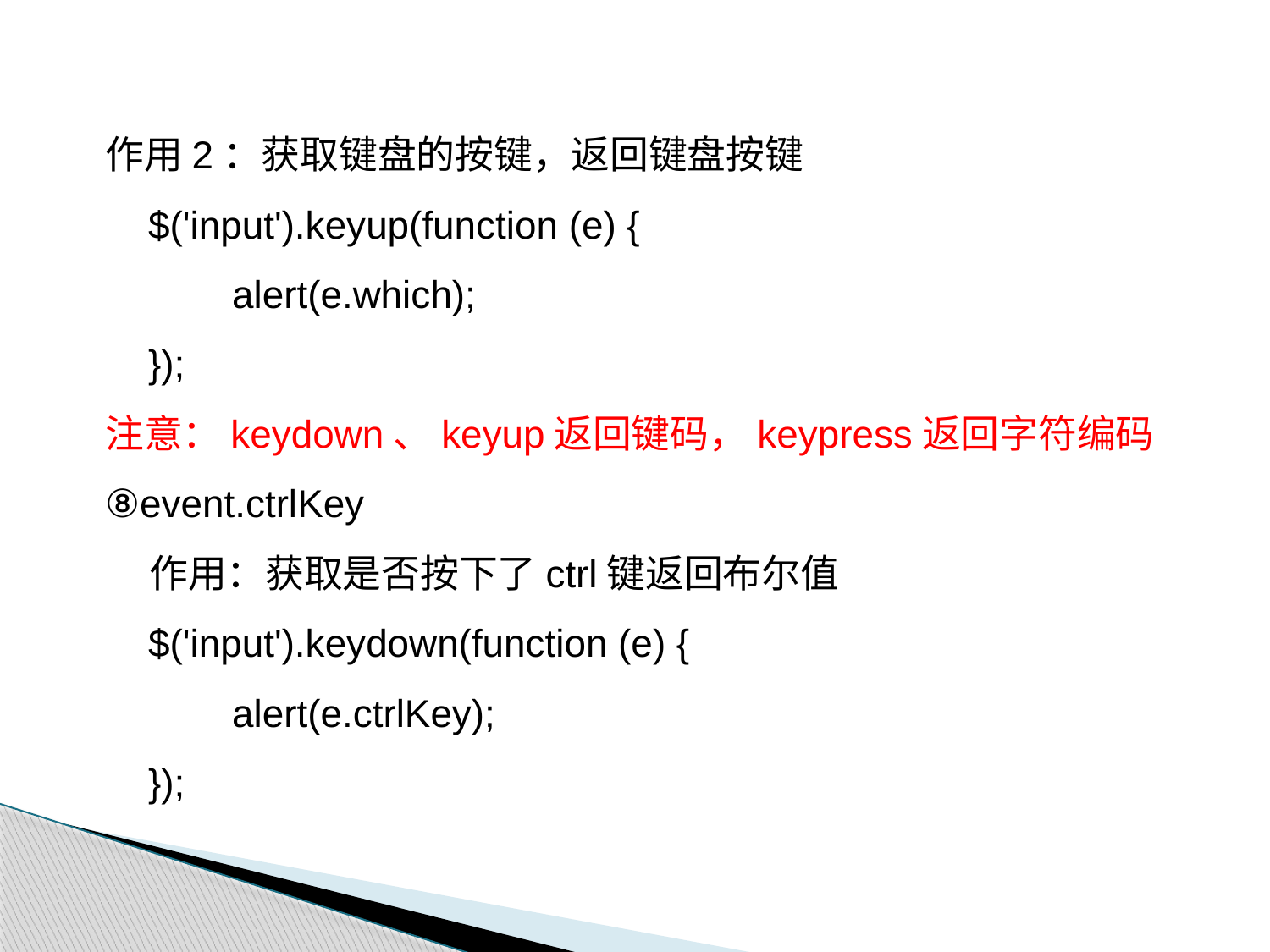

作用2：获取键盘的按键，返回键盘按键
    $('input').keyup(function (e) {
	alert(e.which);
    });
注意：keydown、keyup返回键码，keypress返回字符编码
⑧event.ctrlKey
    作用：获取是否按下了ctrl键返回布尔值
    $('input').keydown(function (e) {
	alert(e.ctrlKey);
    });